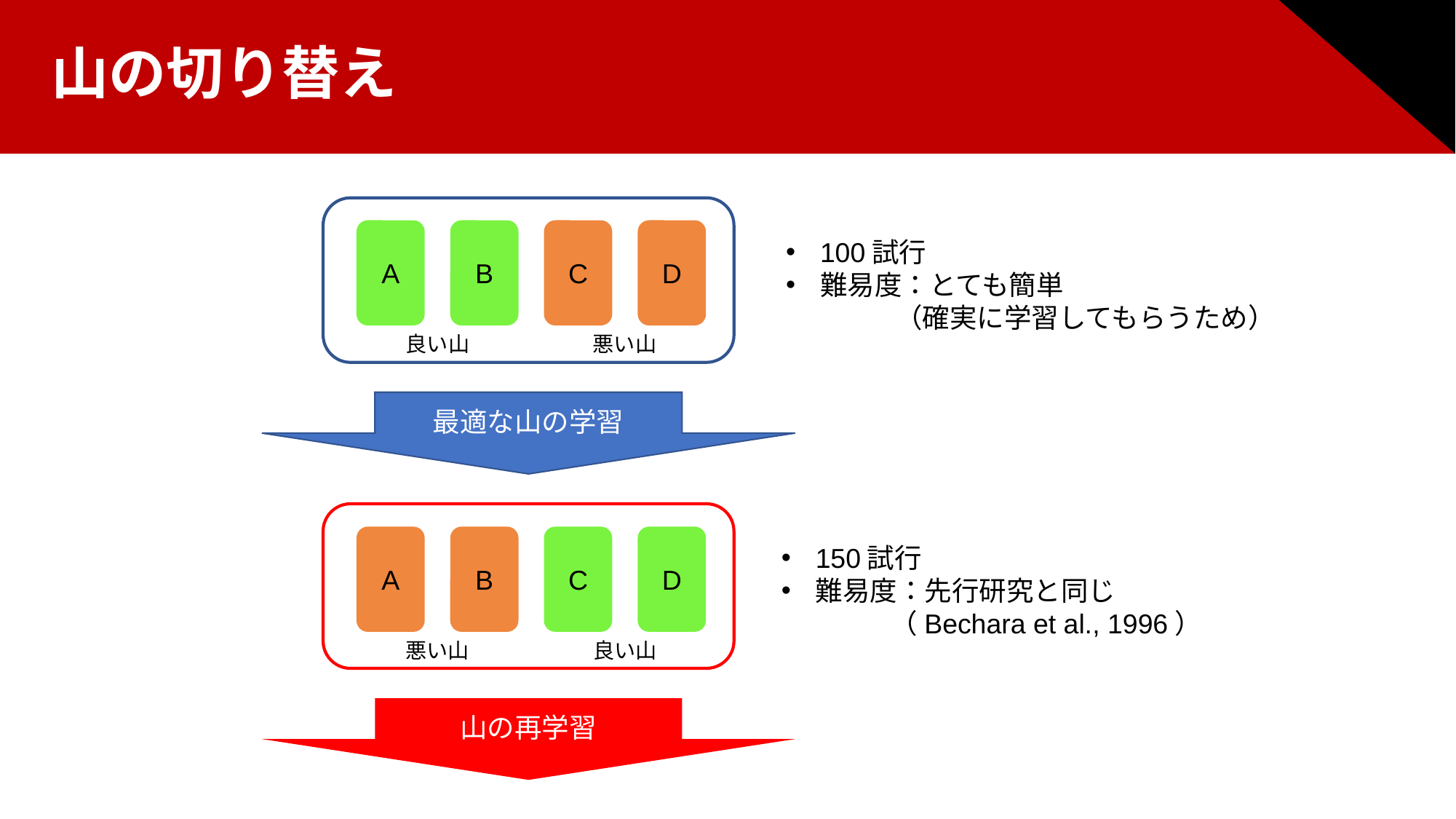

山の切り替え

A
B
C
D
良い山
悪い山
100試行
難易度：とても簡単
　　　　（確実に学習してもらうため）
最適な山の学習

A
B
C
D
悪い山
良い山
150試行
難易度：先行研究と同じ
　　　　（Bechara et al., 1996）
山の再学習